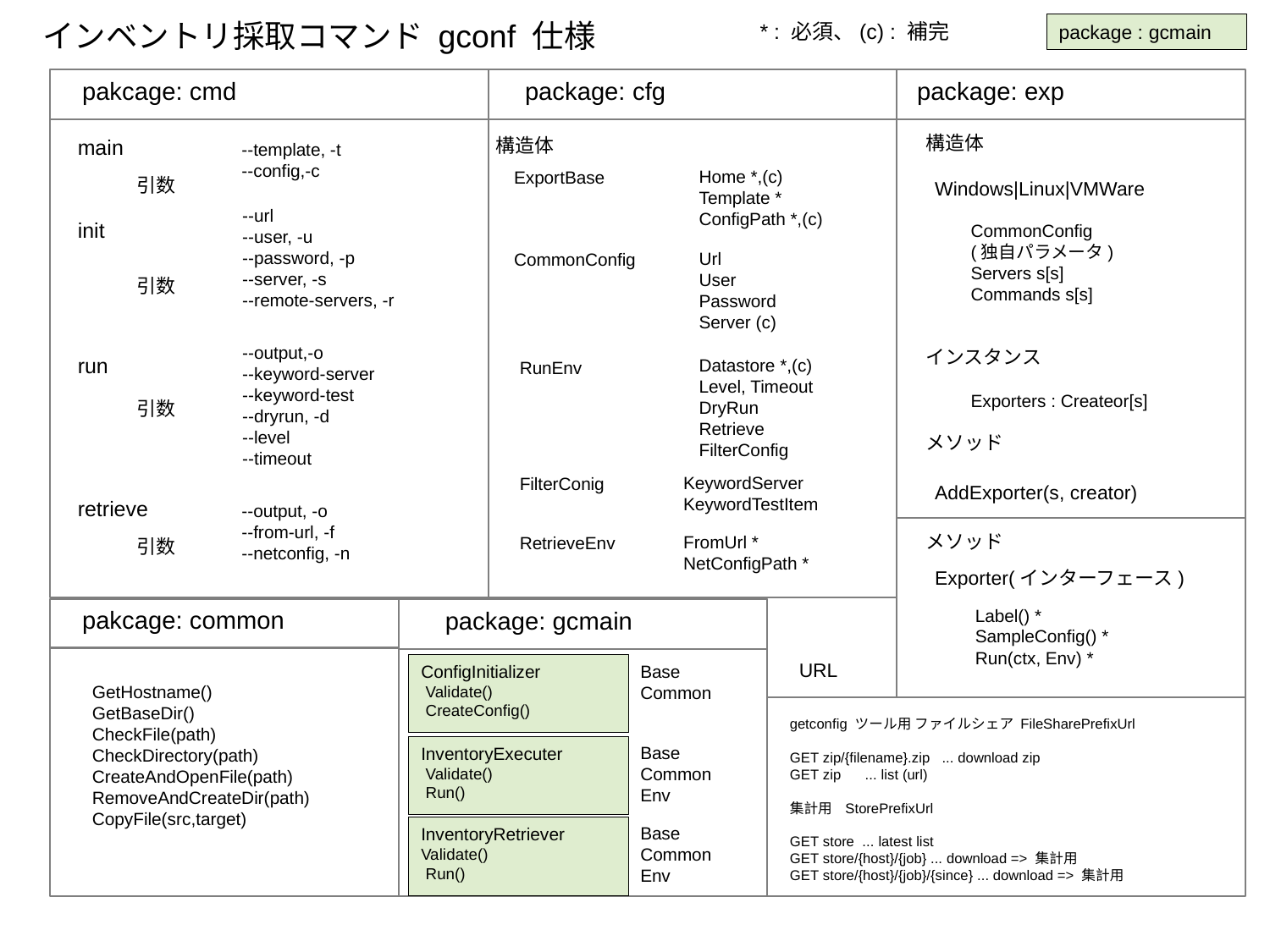

インベントリ採取コマンド gconf 仕様
* : 必須、(c) : 補完
package : gcmain

pakcage: cmd

package: cfg

package: exp

構造体
構造体
main
--template, -t
--config,-c
Home *,(c)
Template *
ConfigPath *,(c)
ExportBase
引数
Windows|Linux|VMWare
--url
--user, -u
--password, -p
--server, -s
--remote-servers, -r
init
CommonConfig
(独自パラメータ)
Servers s[s]
Commands s[s]
Url
User
Password
Server (c)
CommonConfig
引数
--output,-o
--keyword-server
--keyword-test
--dryrun, -d
--level
--timeout
インスタンス
run
Datastore *,(c)
Level, Timeout
DryRun
Retrieve
FilterConfig
RunEnv
Exporters : Createor[s]
引数
メソッド
KeywordServer
KeywordTestItem
FilterConig
AddExporter(s, creator)
retrieve
--output, -o
--from-url, -f
--netconfig, -n

メソッド
FromUrl *
NetConfigPath *
RetrieveEnv
引数
Exporter(インターフェース)
pakcage: common
Label() *
SampleConfig() *
Run(ctx, Env) *

package: gcmain

URL
ConfigInitializer
 Validate()
 CreateConfig()
Base
Common
GetHostname()
GetBaseDir()
CheckFile(path)
CheckDirectory(path)
CreateAndOpenFile(path)
RemoveAndCreateDir(path)
CopyFile(src,target)

getconfig ツール用 ファイルシェア FileSharePrefixUrl

GET zip/{filename}.zip   ... download zip
GET zip      ... list (url)

集計用   StorePrefixUrl

GET store  ... latest list
GET store/{host}/{job} ... download => 集計用
GET store/{host}/{job}/{since} ... download => 集計用
Base
Common
Env
InventoryExecuter
 Validate()
 Run()
Base
Common
Env
InventoryRetriever Validate()
 Run()